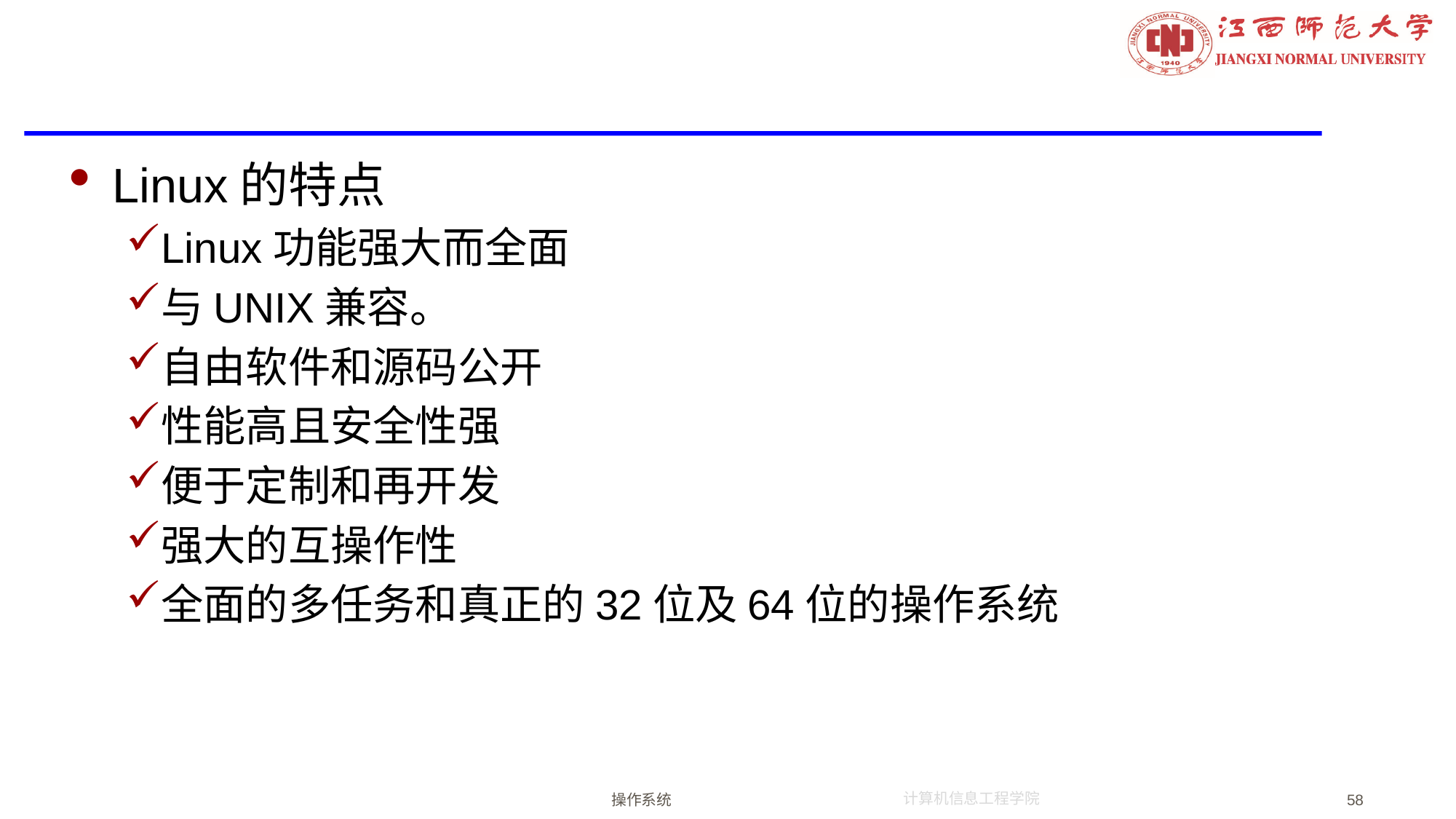

#
Linux的特点
Linux功能强大而全面
与UNIX兼容。
自由软件和源码公开
性能高且安全性强
便于定制和再开发
强大的互操作性
全面的多任务和真正的32位及64位的操作系统
操作系统
58